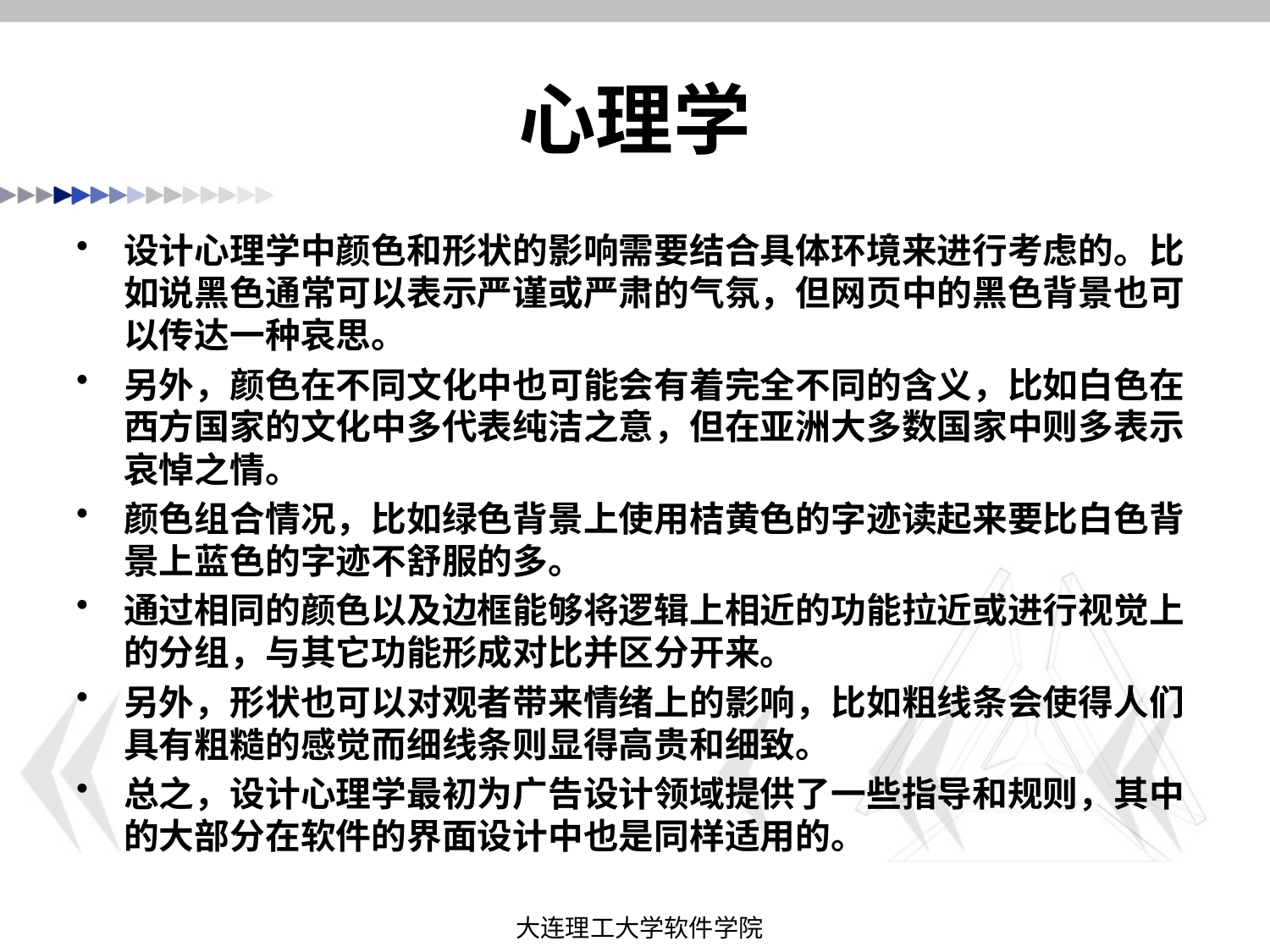

# 心理学
设计心理学中颜色和形状的影响需要结合具体环境来进行考虑的。比如说黑色通常可以表示严谨或严肃的气氛，但网页中的黑色背景也可以传达一种哀思。
另外，颜色在不同文化中也可能会有着完全不同的含义，比如白色在西方国家的文化中多代表纯洁之意，但在亚洲大多数国家中则多表示哀悼之情。
颜色组合情况，比如绿色背景上使用桔黄色的字迹读起来要比白色背景上蓝色的字迹不舒服的多。
通过相同的颜色以及边框能够将逻辑上相近的功能拉近或进行视觉上的分组，与其它功能形成对比并区分开来。
另外，形状也可以对观者带来情绪上的影响，比如粗线条会使得人们具有粗糙的感觉而细线条则显得高贵和细致。
总之，设计心理学最初为广告设计领域提供了一些指导和规则，其中的大部分在软件的界面设计中也是同样适用的。

大连理工大学软件学院
3